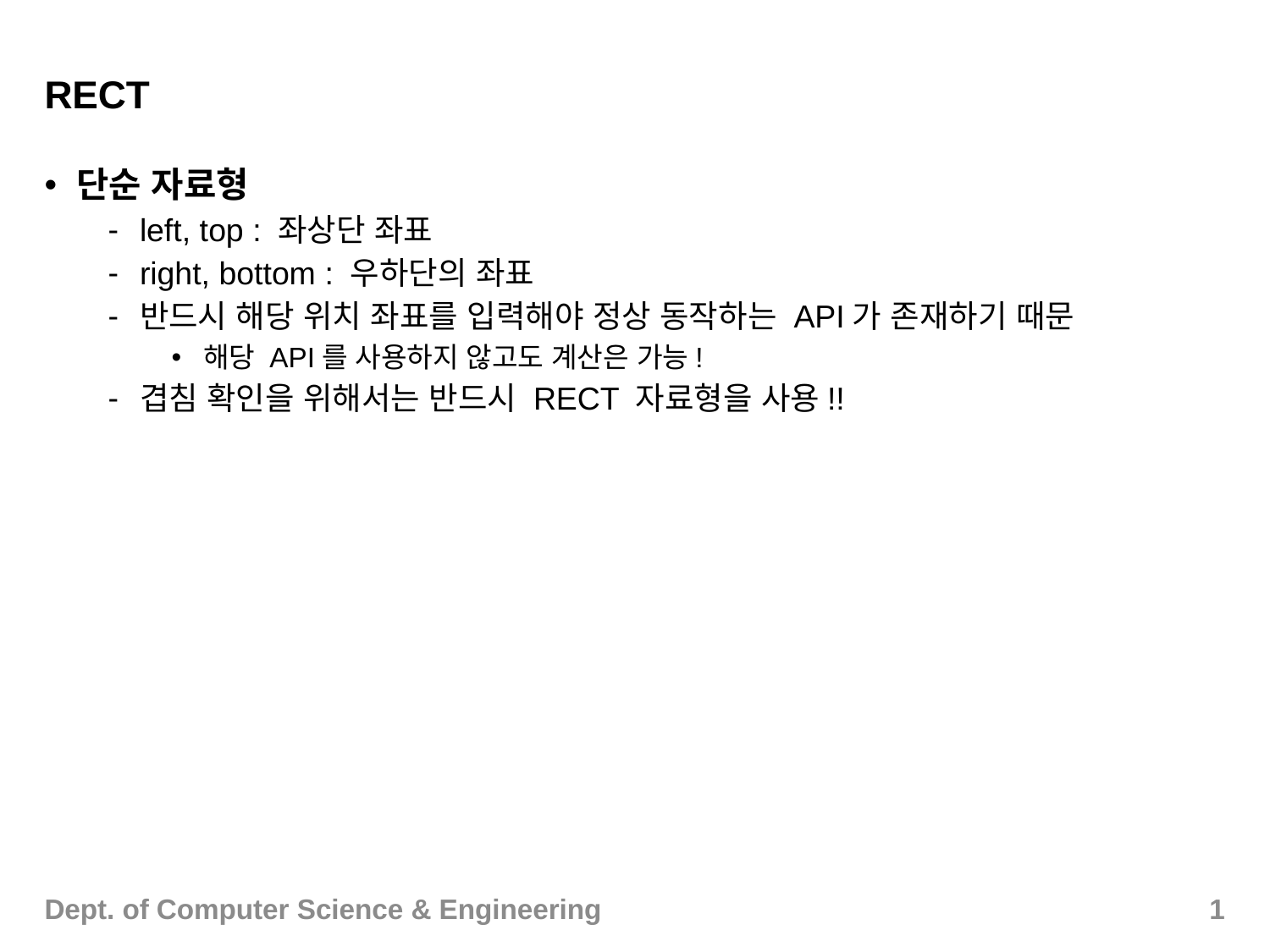

# RECT
단순 자료형
left, top : 좌상단 좌표
right, bottom : 우하단의 좌표
반드시 해당 위치 좌표를 입력해야 정상 동작하는 API가 존재하기 때문
해당 API를 사용하지 않고도 계산은 가능!
겹침 확인을 위해서는 반드시 RECT 자료형을 사용!!

Dept. of Computer Science & Engineering
1